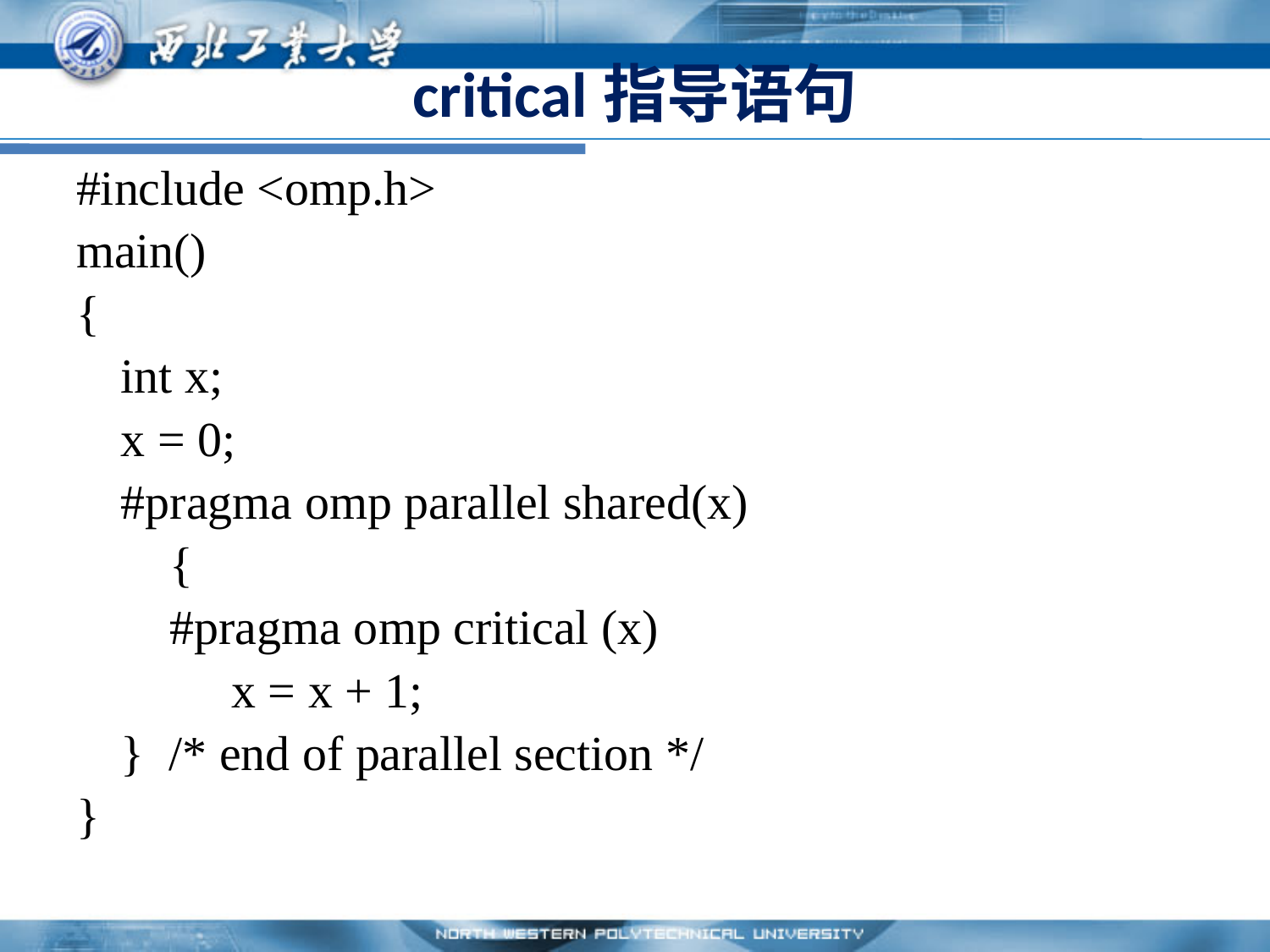

# critical指导语句
#include <omp.h>
main()
{
	int x;
	x = 0;
	#pragma omp parallel shared(x)
	    {
	    #pragma omp critical (x)
		   	x = x + 1;
		}  /* end of parallel section */
}